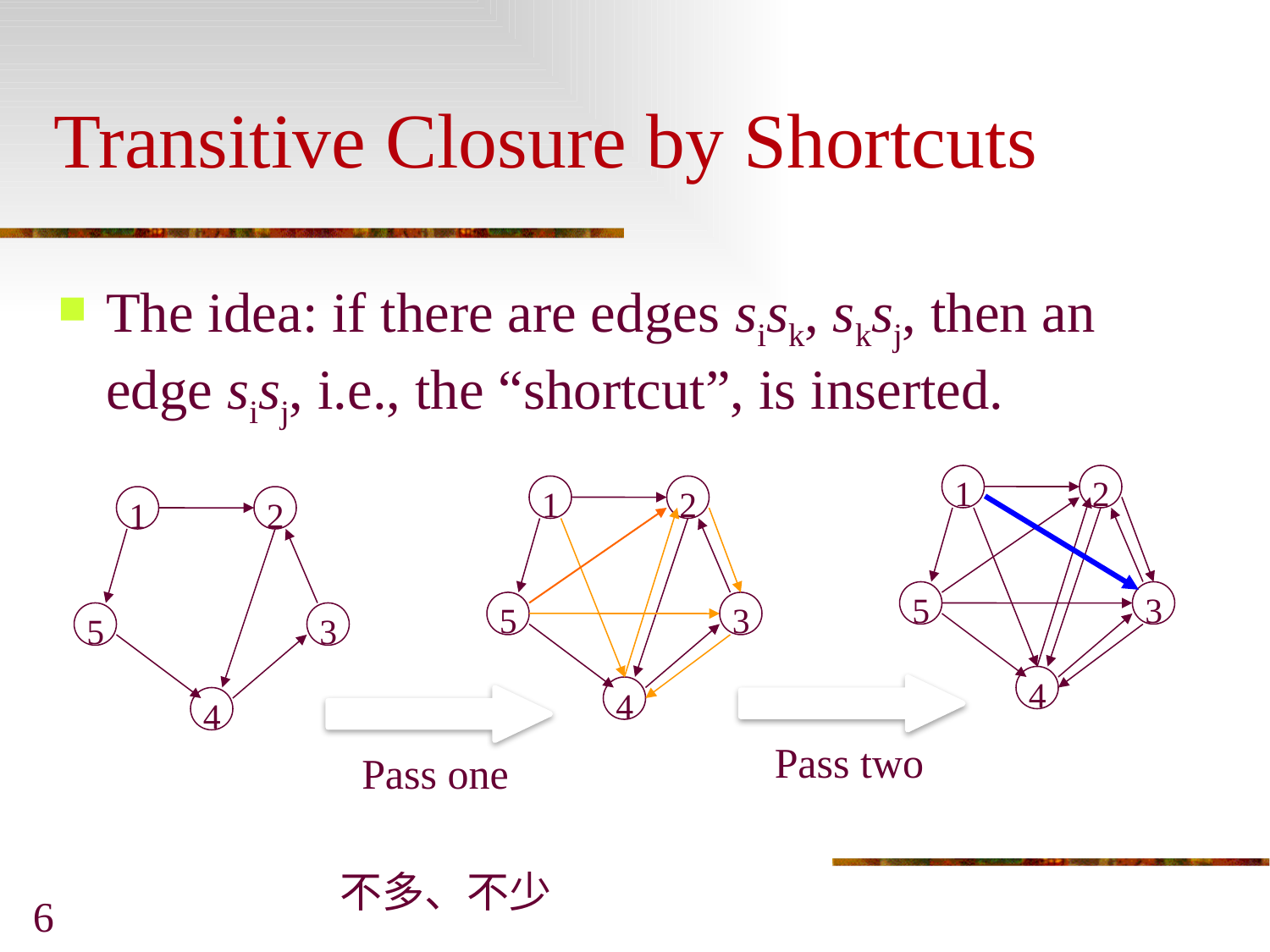

# Transitive Closure by Shortcuts
The idea: if there are edges sisk, sksj, then an edge sisj, i.e., the “shortcut”, is inserted.

1

2

1

2

5

3

4

1

2

5

3

4

5

3

4

Pass two
Pass one
不多、不少
6